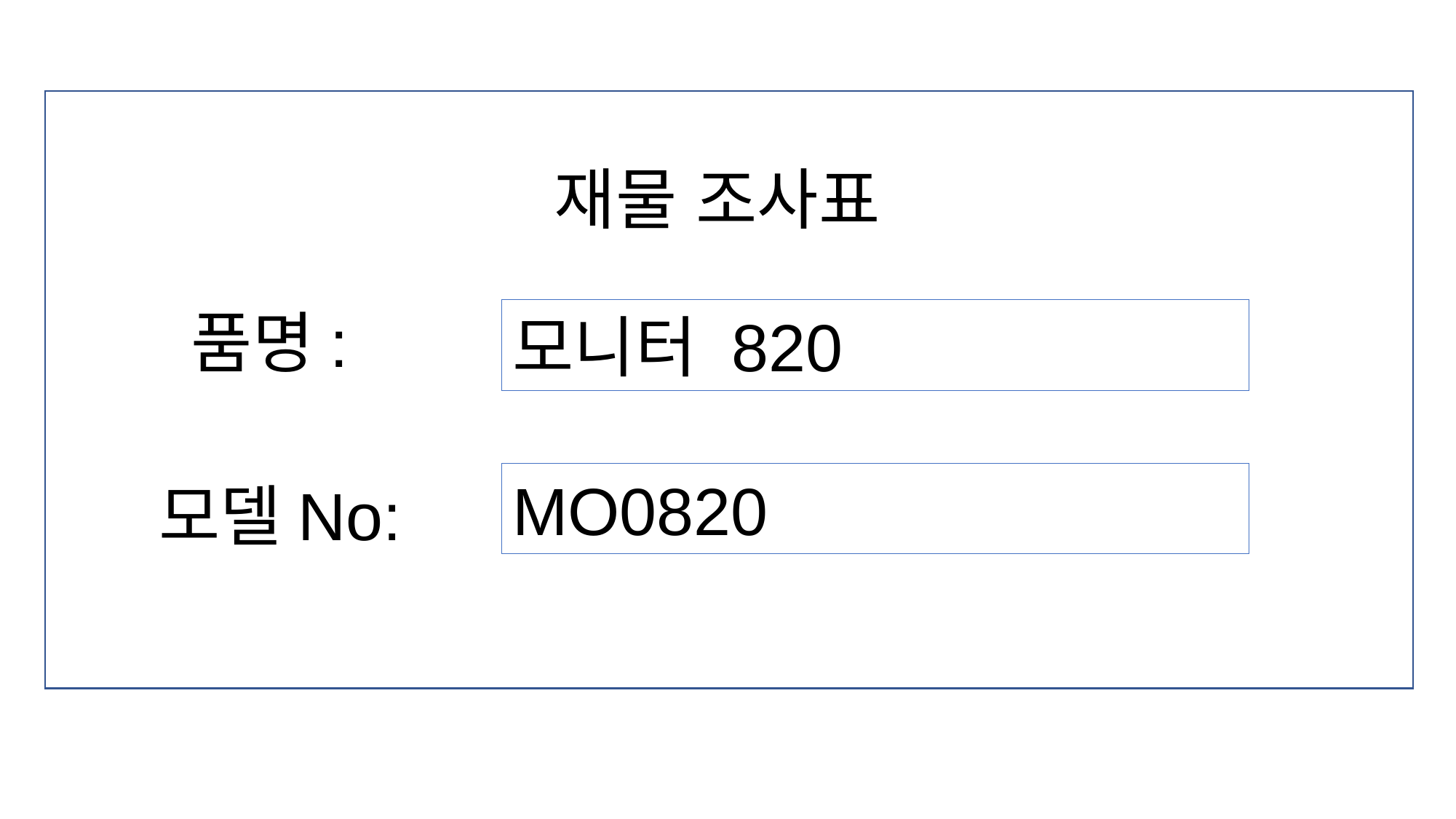

재물 조사표
품명:
모니터 820
MO0820
모델No: